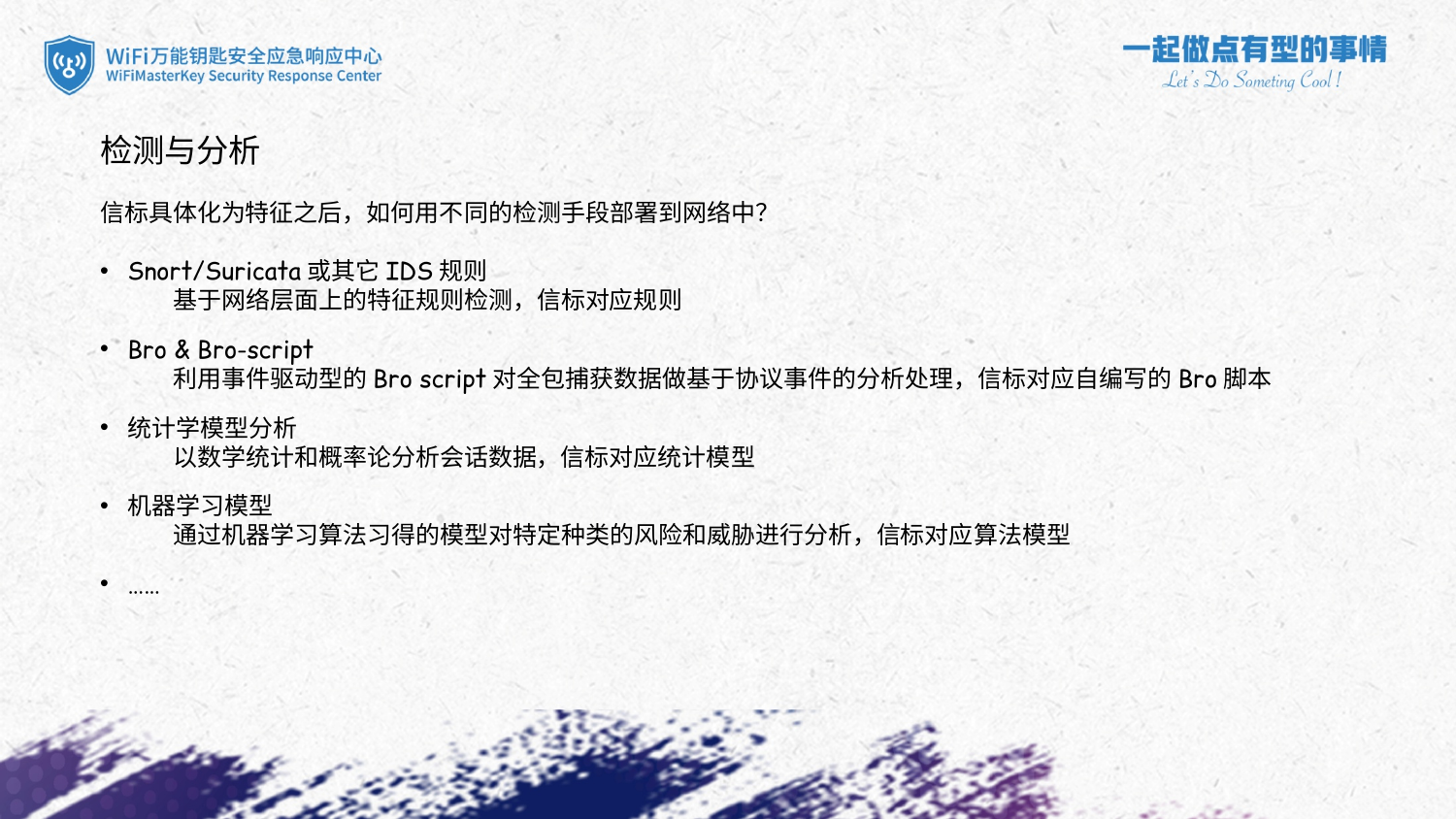

检测与分析

信标具体化为特征之后，如何用不同的检测手段部署到网络中？

Snort/Suricata或其它IDS规则
基于网络层面上的特征规则检测，信标对应规则
Bro & Bro-script
利用事件驱动型的Bro script对全包捕获数据做基于协议事件的分析处理，信标对应自编写的Bro脚本
统计学模型分析
以数学统计和概率论分析会话数据，信标对应统计模型
机器学习模型
通过机器学习算法习得的模型对特定种类的风险和威胁进行分析，信标对应算法模型
……